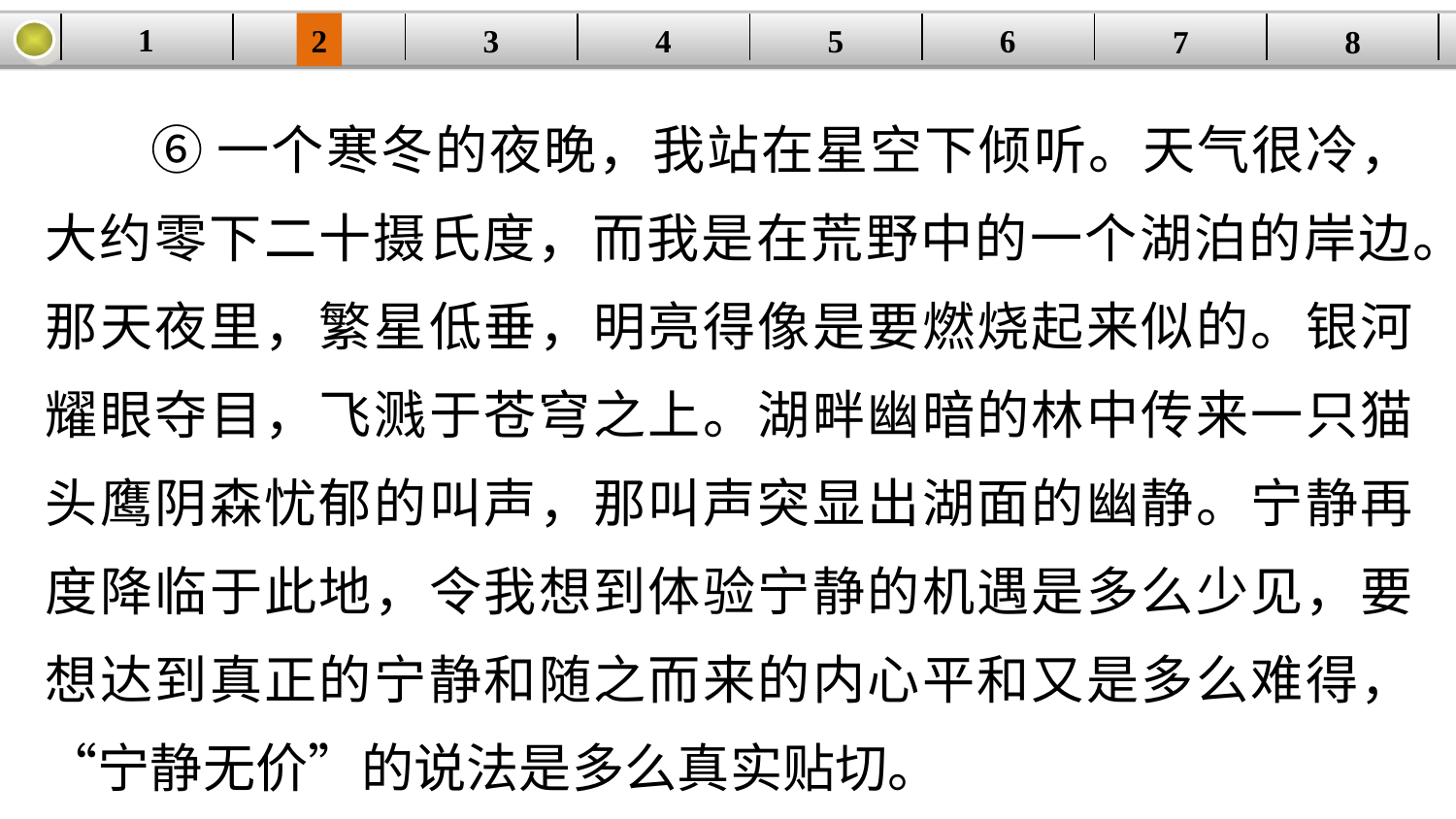

1
2
3
4
|  |  |  |  |  |  |  |  |
| --- | --- | --- | --- | --- | --- | --- | --- |
5
6
7
8

⑥一个寒冬的夜晚，我站在星空下倾听。天气很冷，大约零下二十摄氏度，而我是在荒野中的一个湖泊的岸边。那天夜里，繁星低垂，明亮得像是要燃烧起来似的。银河耀眼夺目，飞溅于苍穹之上。湖畔幽暗的林中传来一只猫头鹰阴森忧郁的叫声，那叫声突显出湖面的幽静。宁静再度降临于此地，令我想到体验宁静的机遇是多么少见，要想达到真正的宁静和随之而来的内心平和又是多么难得，“宁静无价”的说法是多么真实贴切。